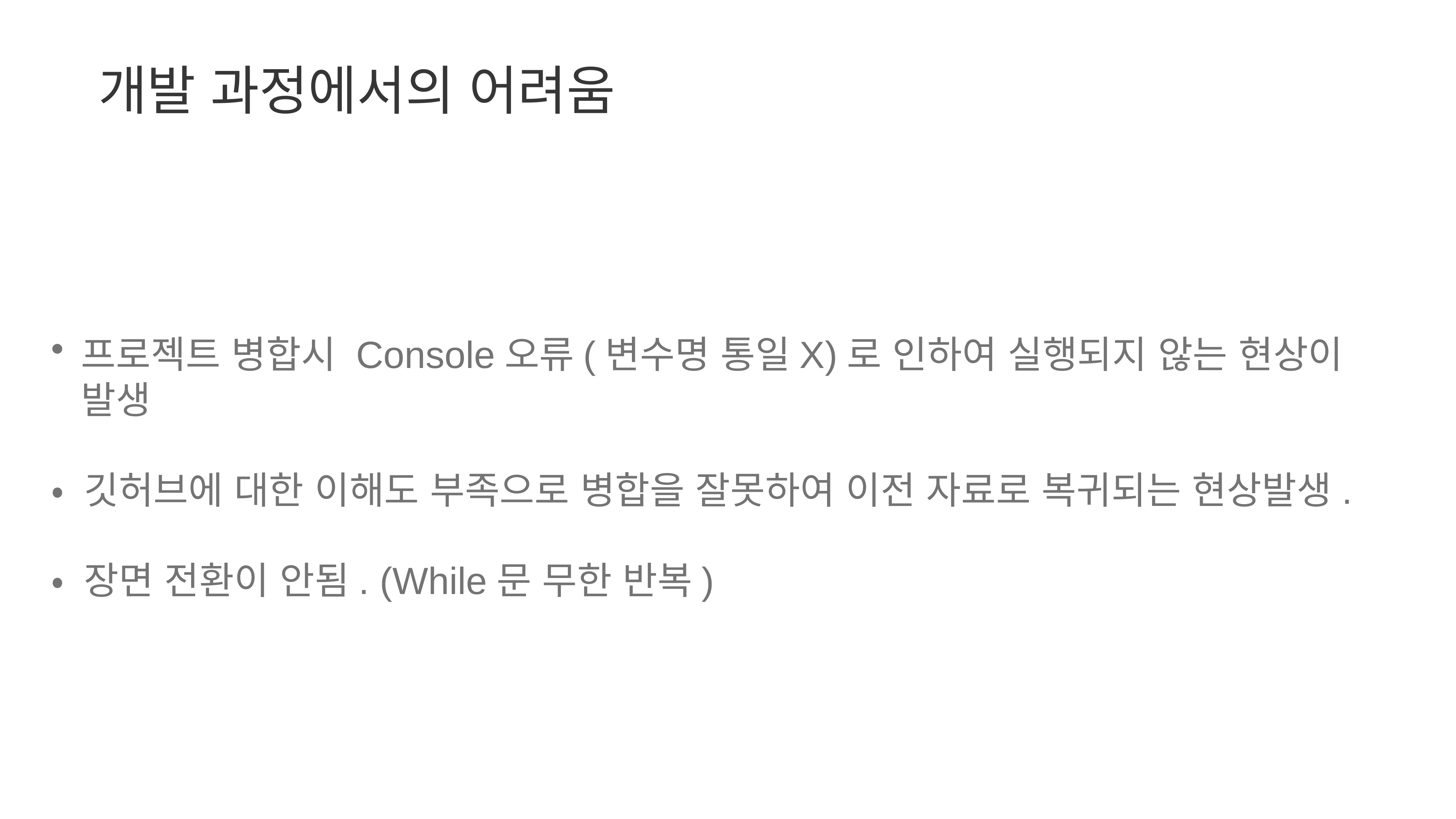

개발 과정에서의 어려움
프로젝트 병합시 Console오류(변수명 통일X)로 인하여 실행되지 않는 현상이 발생
• 깃허브에 대한 이해도 부족으로 병합을 잘못하여 이전 자료로 복귀되는 현상발생.
• 장면 전환이 안됨. (While문 무한 반복)